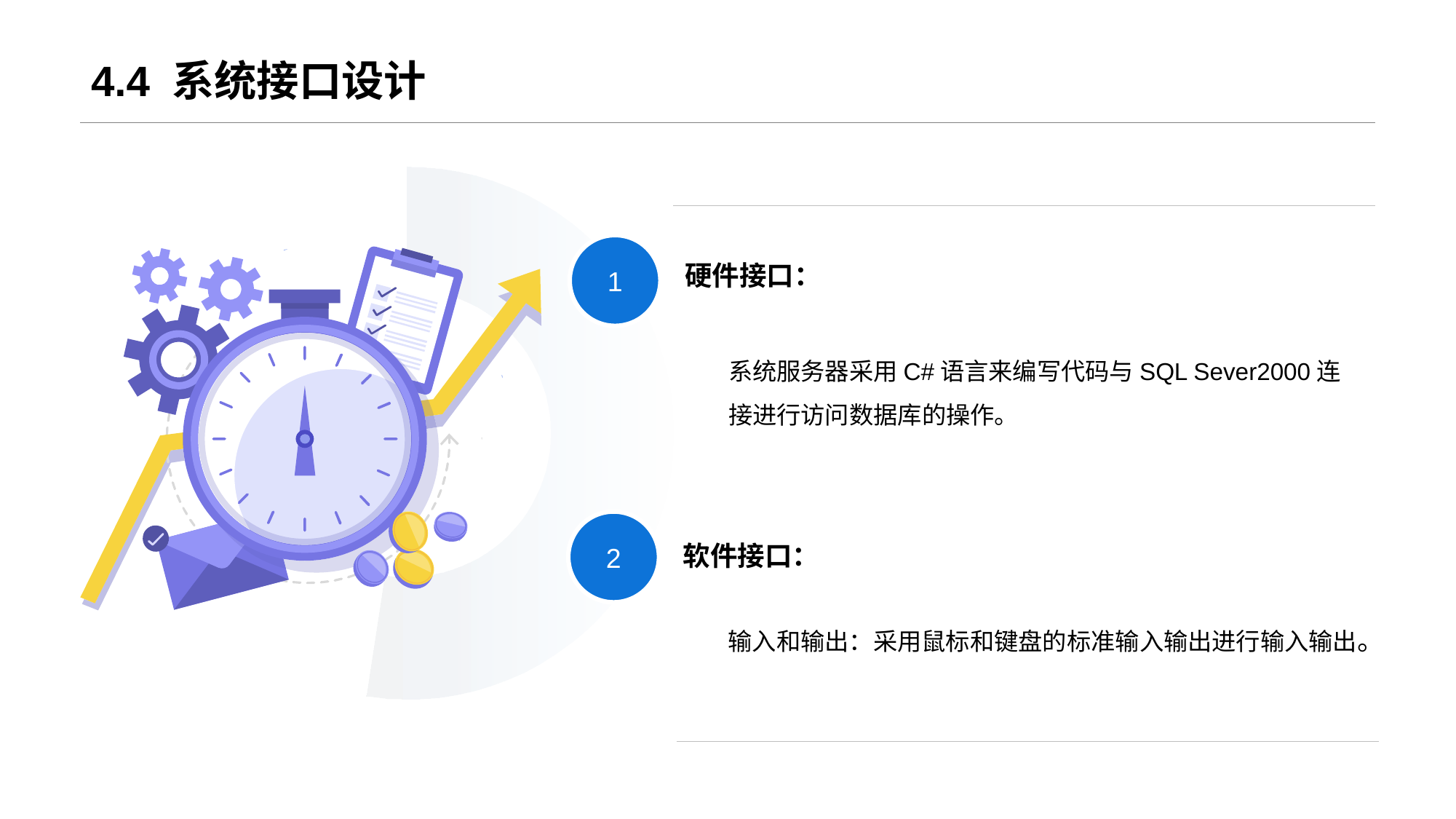

# 4.4 系统接口设计

1

硬件接口：
系统服务器采用C#语言来编写代码与SQL Sever2000连接进行访问数据库的操作。
2
软件接口：
输入和输出：采用鼠标和键盘的标准输入输出进行输入输出。